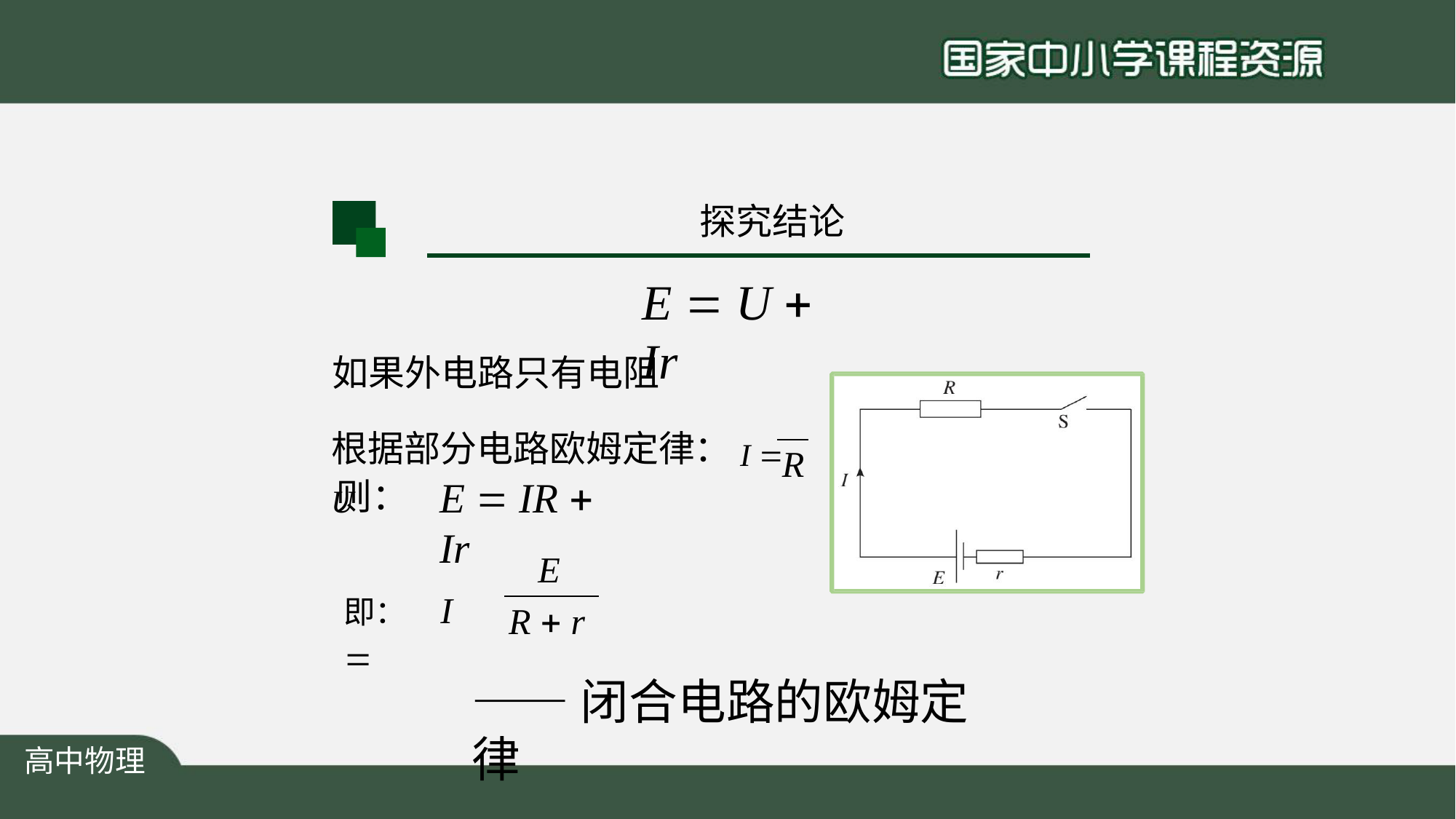

探究结论

# E = U + Ir
如果外电路只有电阻
根据部分电路欧姆定律：I = U

R

E = IR + Ir
则：
E
即：	I	=
R + r

——闭合电路的欧姆定律
高中物理